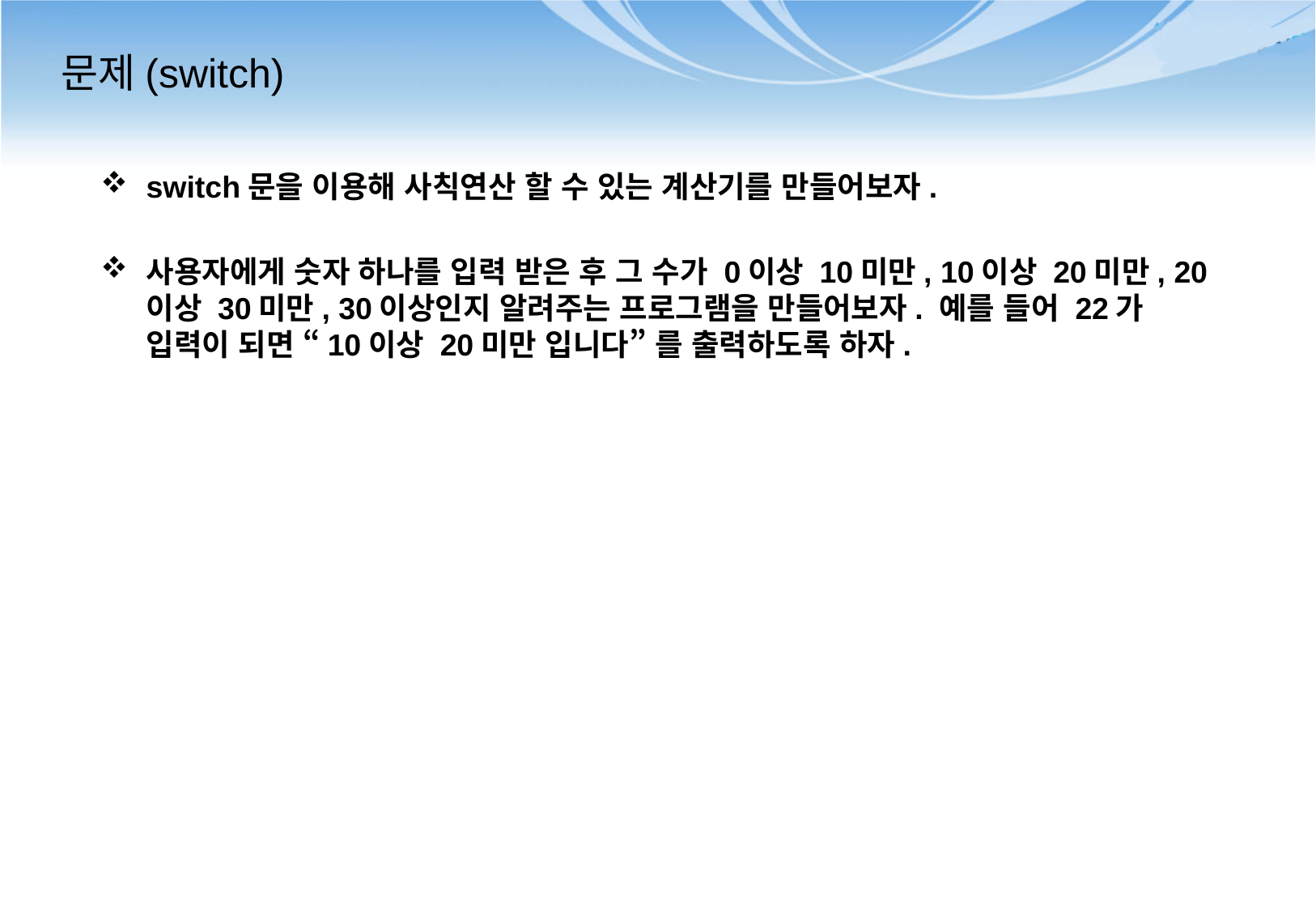

# 문제(switch)
switch문을 이용해 사칙연산 할 수 있는 계산기를 만들어보자.

사용자에게 숫자 하나를 입력 받은 후 그 수가 0이상 10미만, 10이상 20미만, 20이상 30미만, 30이상인지 알려주는 프로그램을 만들어보자. 예를 들어 22가 입력이 되면 “10이상 20미만 입니다” 를 출력하도록 하자.